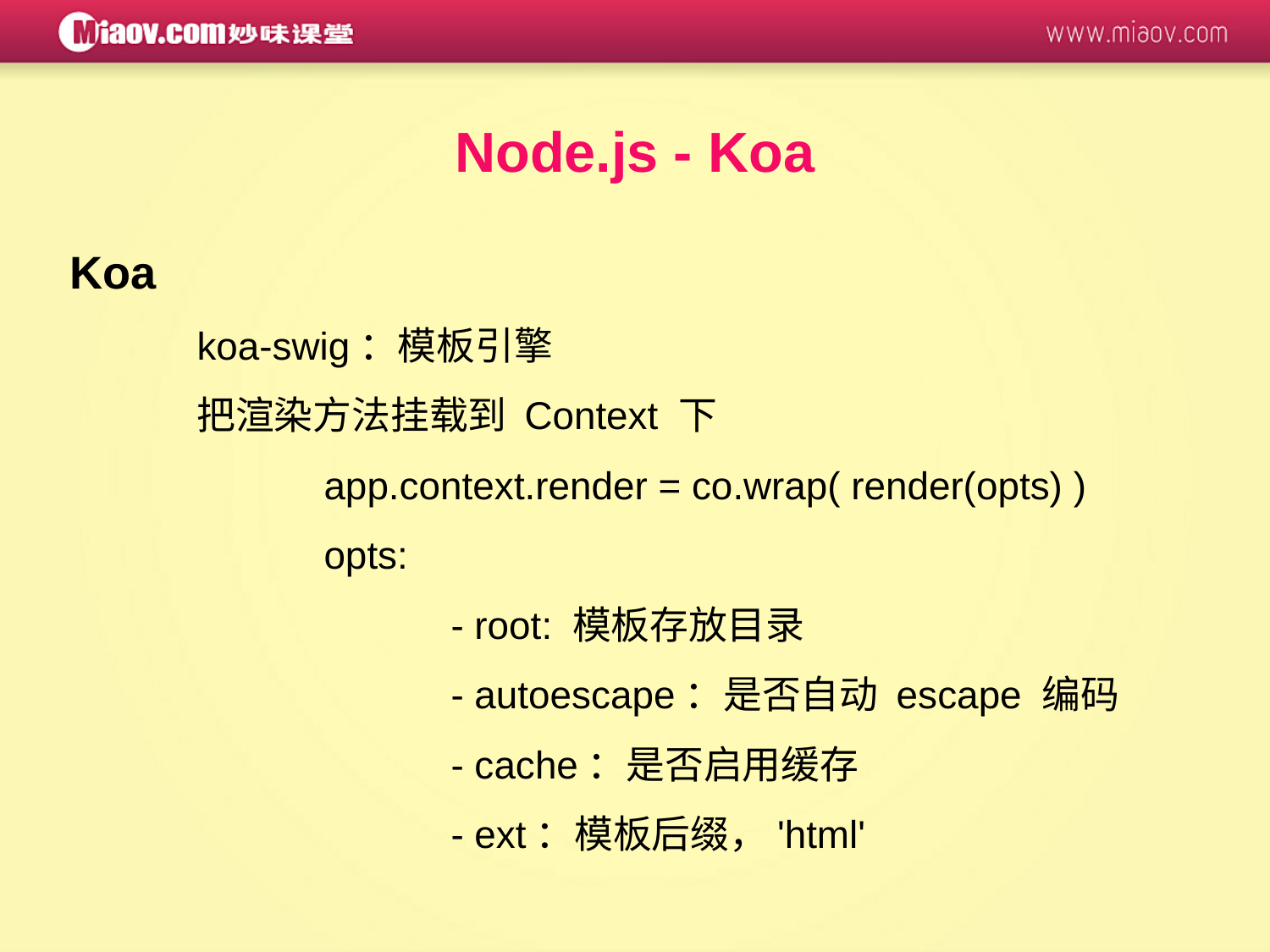

Node.js - Koa
Koa
	koa-swig：模板引擎
	把渲染方法挂载到 Context 下
		app.context.render = co.wrap( render(opts) )		opts:
			- root: 模板存放目录
			- autoescape：是否自动 escape 编码
			- cache：是否启用缓存
			- ext：模板后缀，'html'